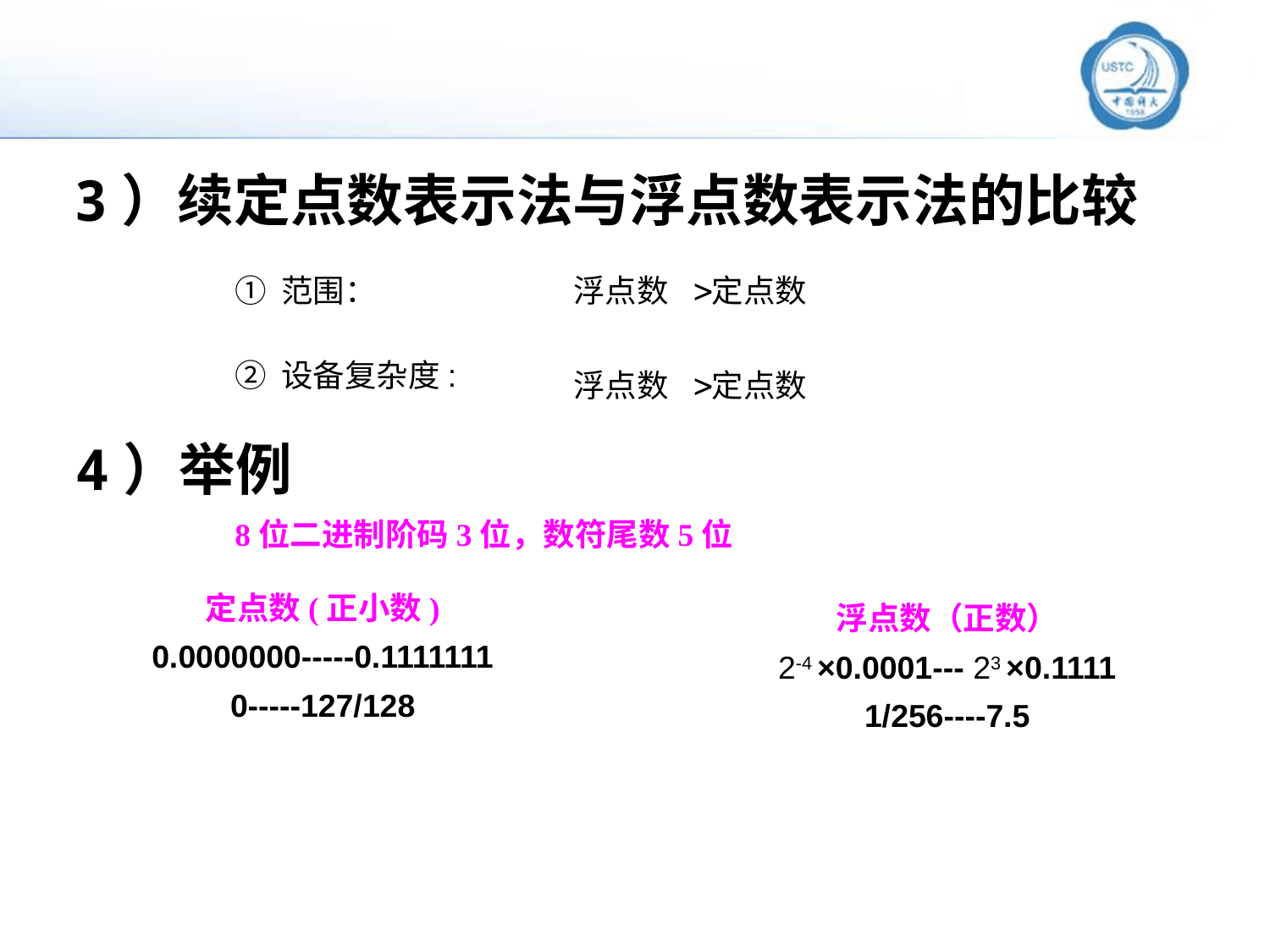

3）续定点数表示法与浮点数表示法的比较
① 范围：
浮点数      定点数
>
② 设备复杂度:
浮点数      定点数
>
4）举例
8位二进制阶码3位，数符尾数5位
定点数(正小数)
0.0000000-----0.1111111
0-----127/128
浮点数（正数）
2-4 ×0.0001--- 23 ×0.1111
1/256----7.5